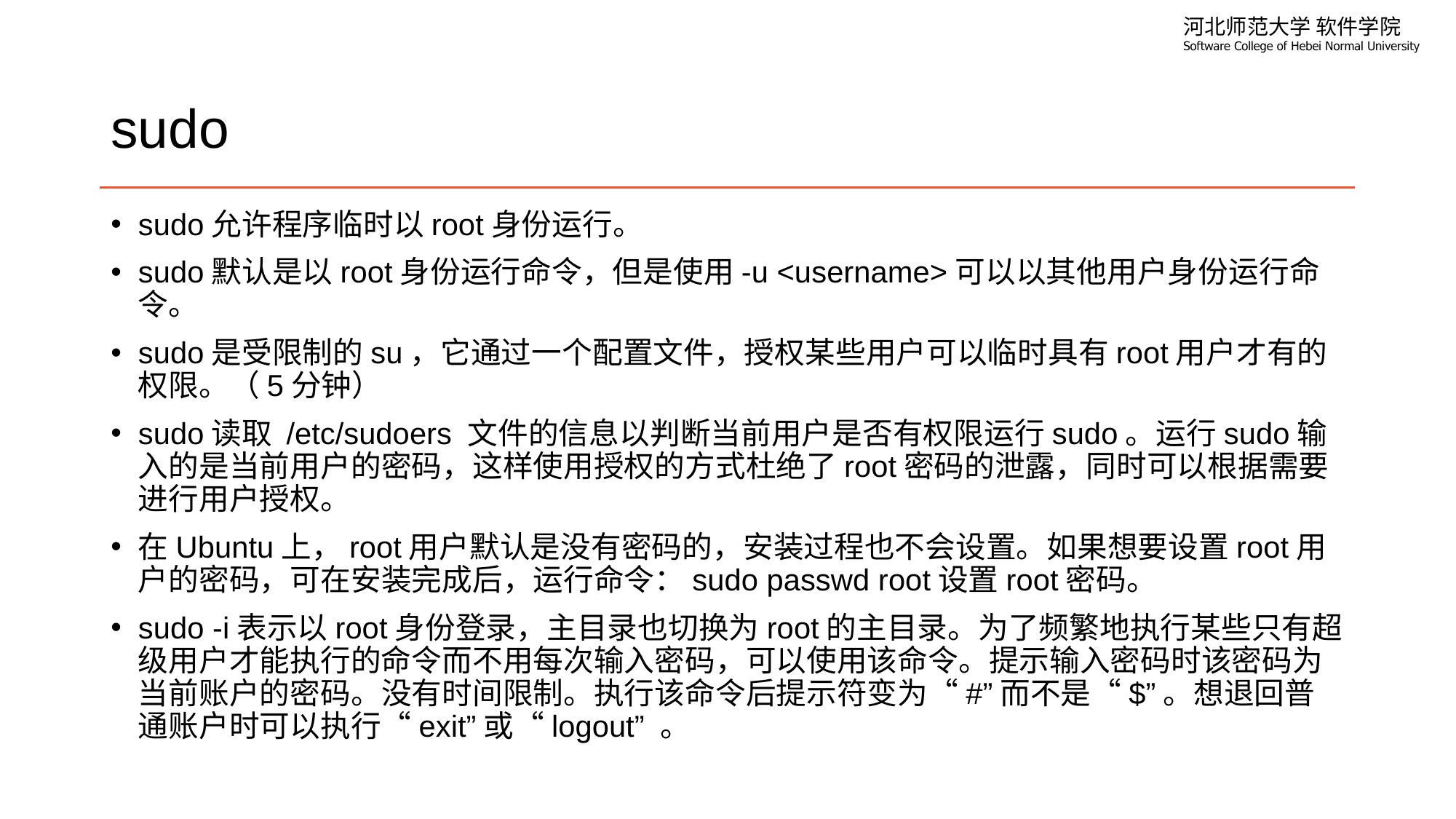

# sudo
sudo允许程序临时以root身份运行。
sudo默认是以root身份运行命令，但是使用-u <username>可以以其他用户身份运行命令。
sudo是受限制的su，它通过一个配置文件，授权某些用户可以临时具有root用户才有的权限。（5分钟）
sudo读取 /etc/sudoers 文件的信息以判断当前用户是否有权限运行sudo。运行sudo输入的是当前用户的密码，这样使用授权的方式杜绝了root密码的泄露，同时可以根据需要进行用户授权。
在Ubuntu上，root用户默认是没有密码的，安装过程也不会设置。如果想要设置root用户的密码，可在安装完成后，运行命令：sudo passwd root设置root密码。
sudo -i表示以root身份登录，主目录也切换为root的主目录。为了频繁地执行某些只有超级用户才能执行的命令而不用每次输入密码，可以使用该命令。提示输入密码时该密码为当前账户的密码。没有时间限制。执行该命令后提示符变为“#”而不是“$”。想退回普通账户时可以执行“exit”或“logout” 。